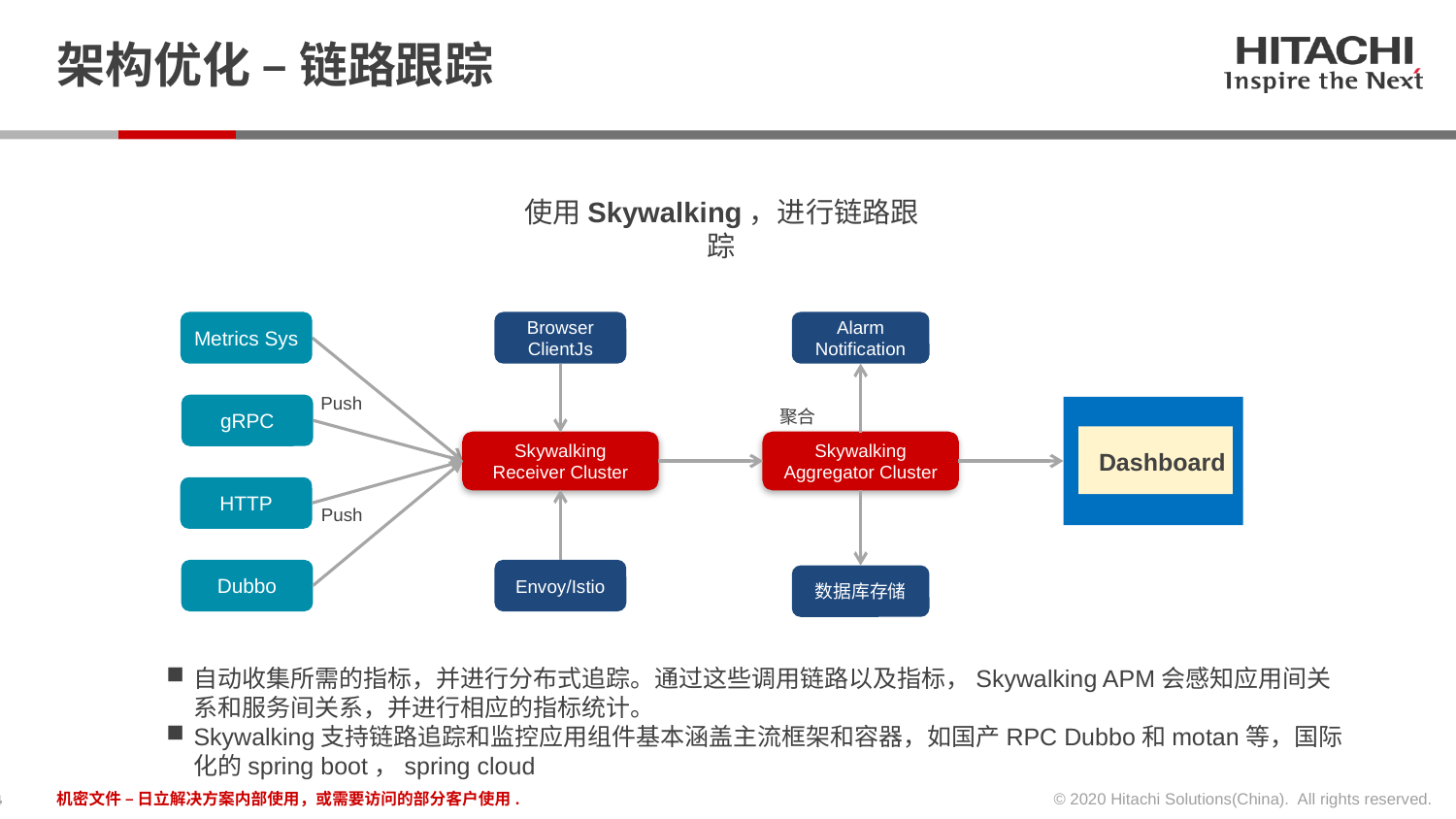

# 架构优化 – 链路跟踪
使用Skywalking，进行链路跟踪
Metrics Sys
Browser ClientJs
Alarm Notification
Push
gRPC

Dashboard
聚合
Skywalking
Receiver Cluster
Skywalking
Aggregator Cluster
HTTP
Push
Dubbo
Envoy/Istio
数据库存储
自动收集所需的指标，并进行分布式追踪。通过这些调用链路以及指标，Skywalking APM会感知应用间关系和服务间关系，并进行相应的指标统计。
Skywalking支持链路追踪和监控应用组件基本涵盖主流框架和容器，如国产RPC Dubbo和motan等，国际化的spring boot，spring cloud